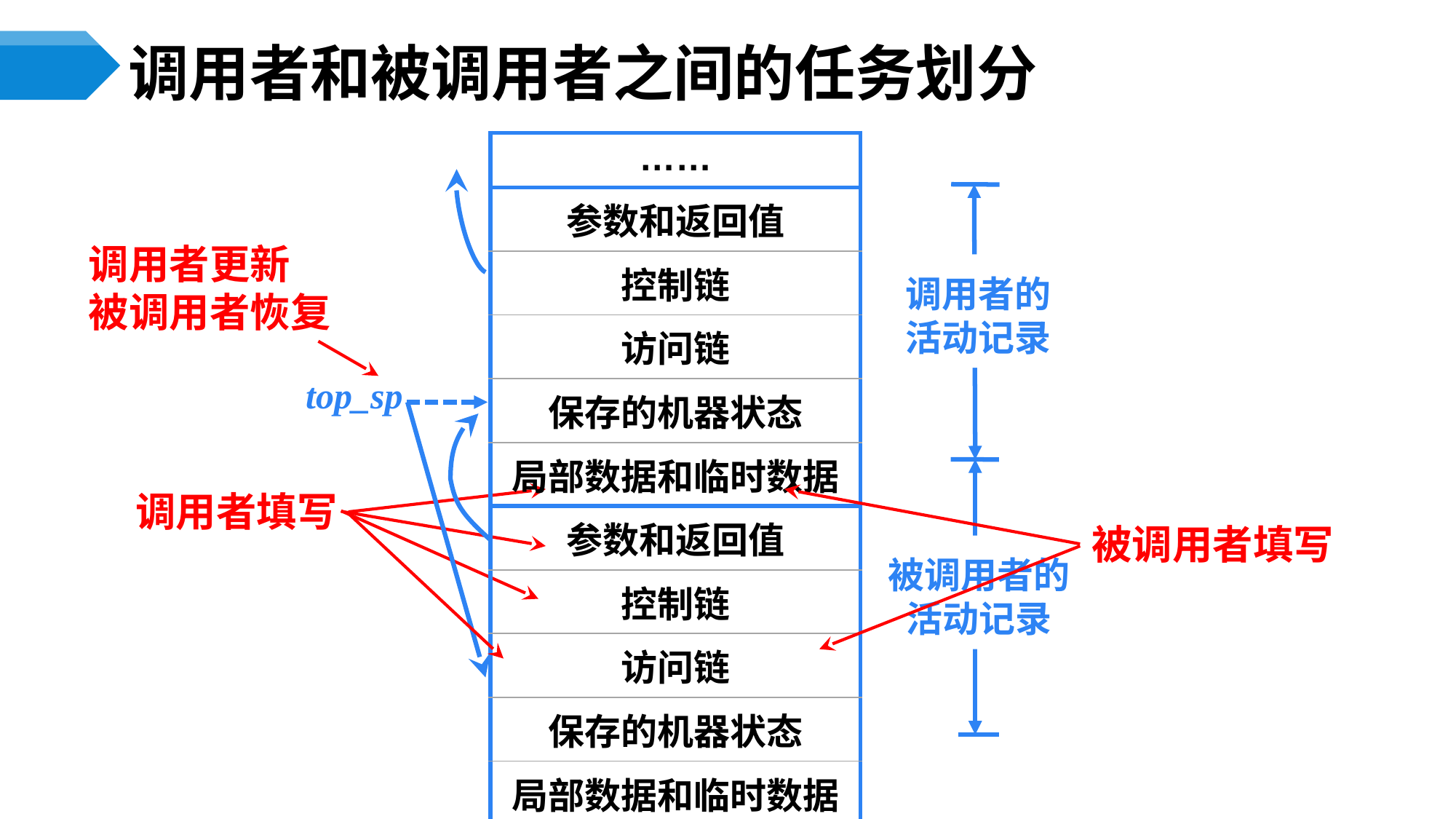

# 调用者和被调用者之间的任务划分
| …… |
| --- |
| 参数和返回值 |
| 控制链 |
| 访问链 |
| 保存的机器状态 |
| 局部数据和临时数据 |
| 参数和返回值 |
| 控制链 |
| 访问链 |
| 保存的机器状态 |
| 局部数据和临时数据 |
| …… |

调用者更新
被调用者恢复
调用者的活动记录

top_sp

调用者填写
被调用者填写

被调用者的活动记录